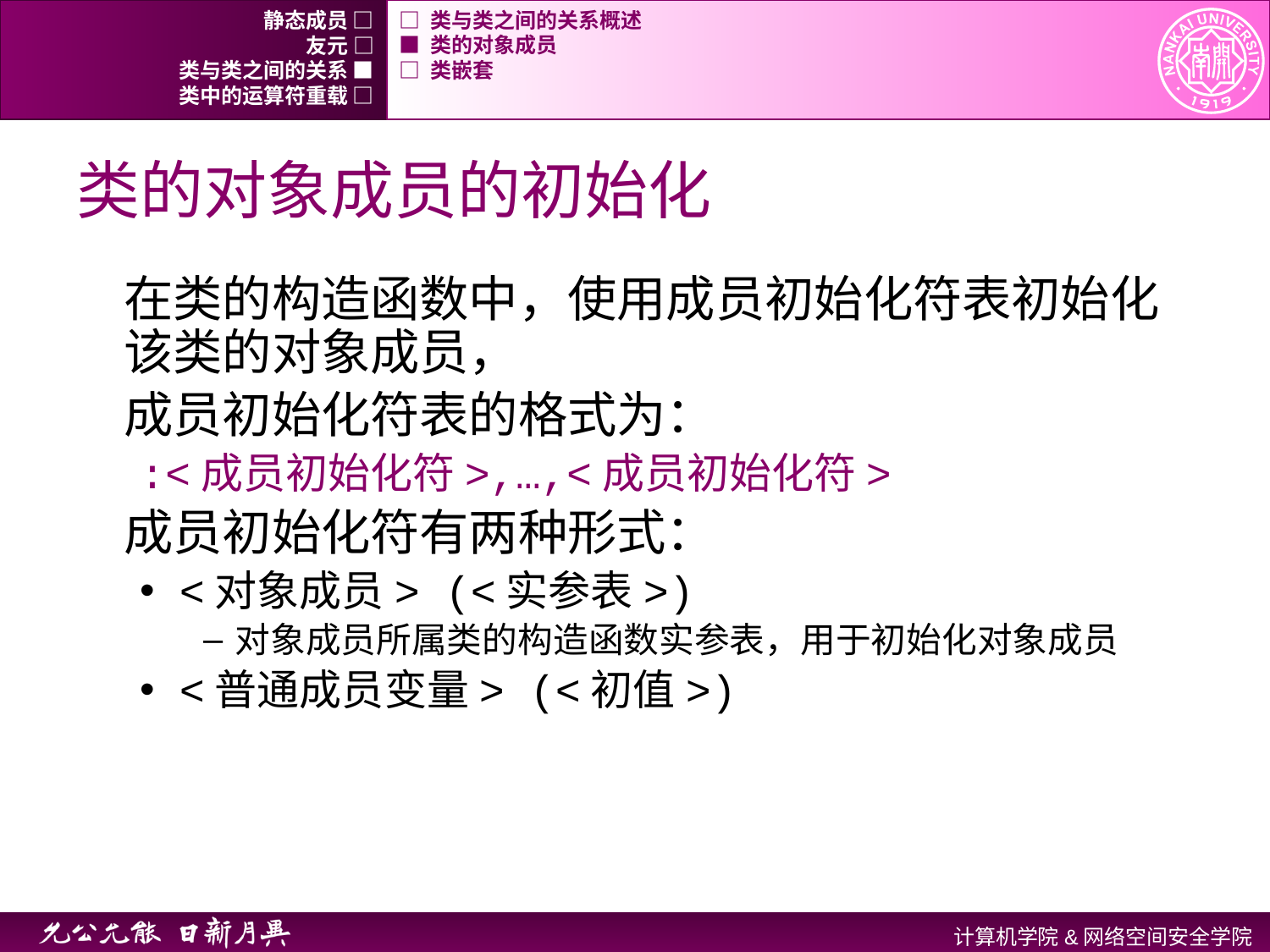

静态成员 □
□ 类与类之间的关系概述
友元 □
■ 类的对象成员
类与类之间的关系 ■
□ 类嵌套
类中的运算符重载 □

# 类的对象成员的初始化
在类的构造函数中，使用成员初始化符表初始化该类的对象成员，
成员初始化符表的格式为：
:<成员初始化符>,…,<成员初始化符>
成员初始化符有两种形式：
<对象成员> (<实参表>)
对象成员所属类的构造函数实参表，用于初始化对象成员
<普通成员变量> (<初值>)